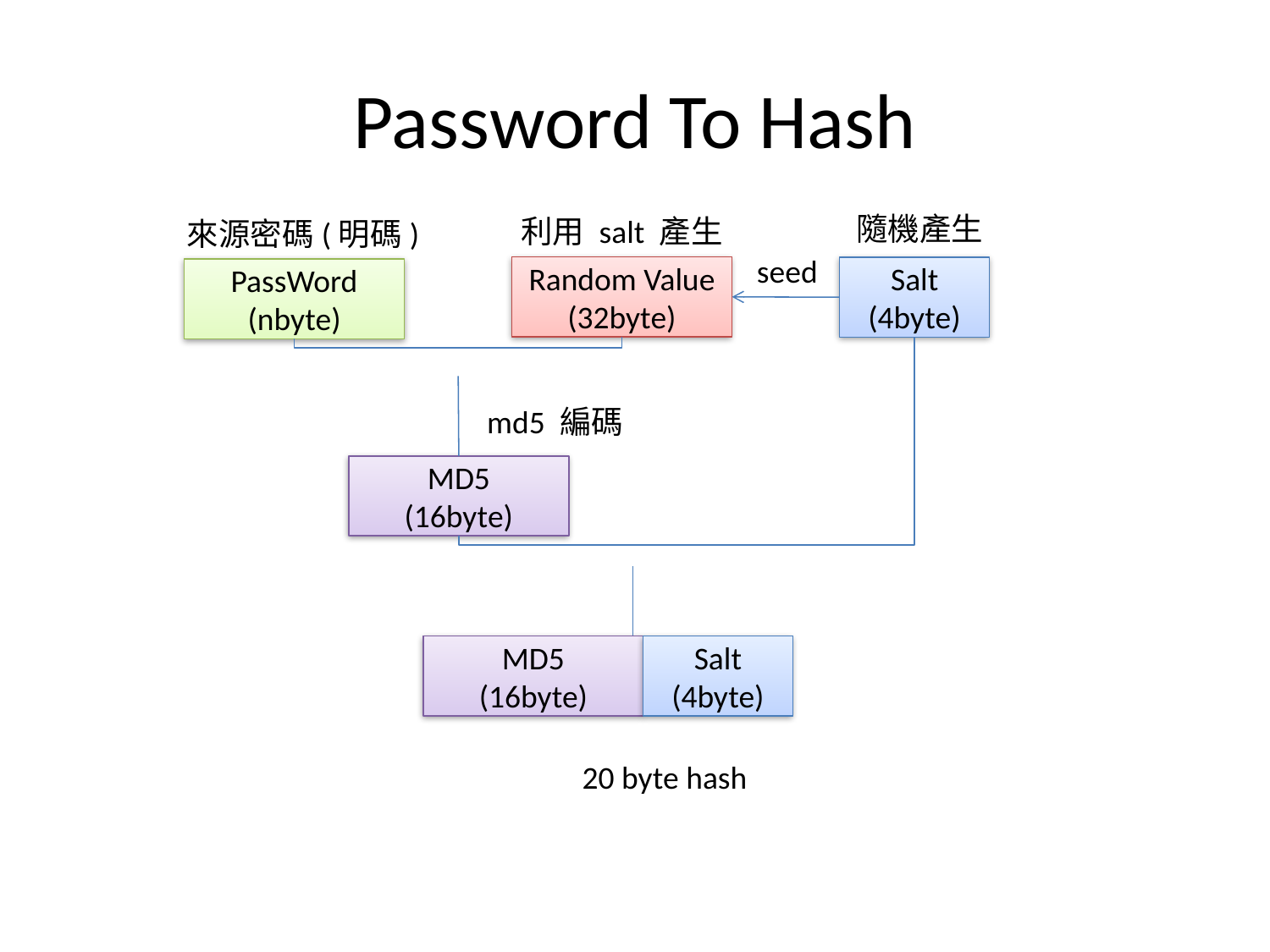

# Password To Hash
隨機產生
利用 salt 產生
來源密碼(明碼)
seed
Random Value
(32byte)
Salt
(4byte)
PassWord
(nbyte)
md5 編碼
MD5
(16byte)
MD5
(16byte)
Salt
(4byte)
20 byte hash